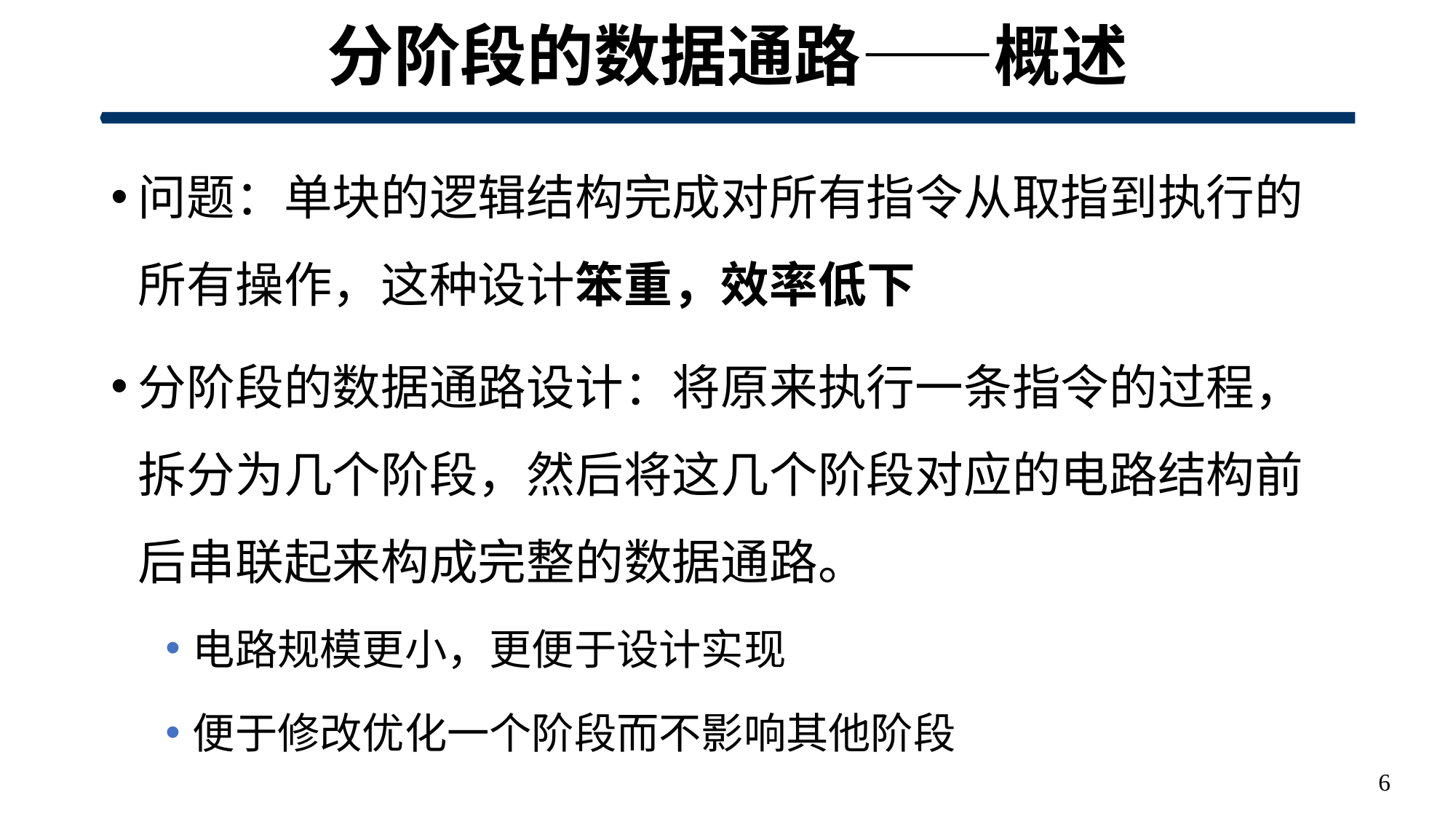

# 分阶段的数据通路——概述
问题：单块的逻辑结构完成对所有指令从取指到执行的所有操作，这种设计笨重，效率低下
分阶段的数据通路设计：将原来执行一条指令的过程，拆分为几个阶段，然后将这几个阶段对应的电路结构前后串联起来构成完整的数据通路。
电路规模更小，更便于设计实现
便于修改优化一个阶段而不影响其他阶段
6